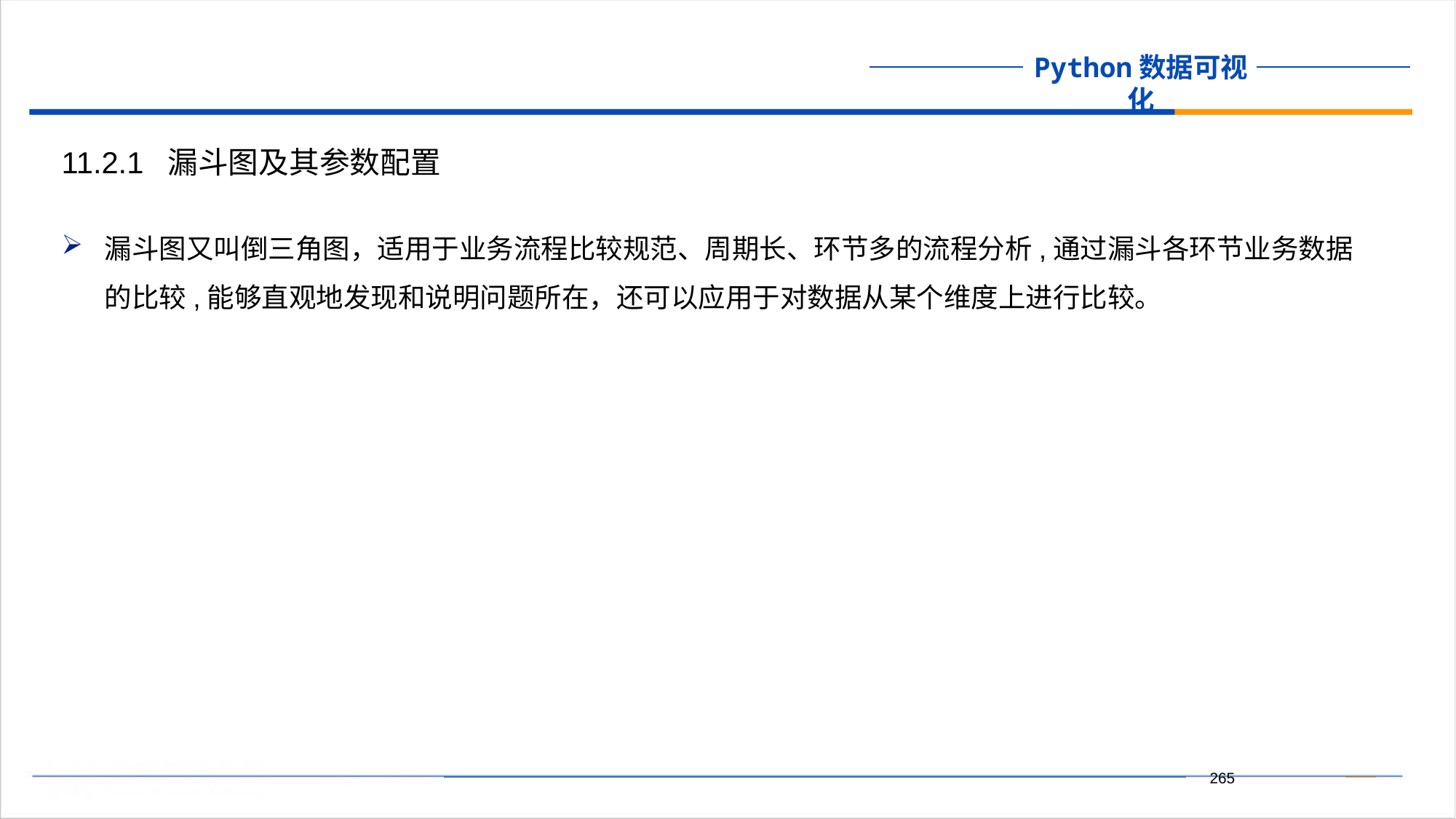

11.2.1  漏斗图及其参数配置
漏斗图又叫倒三角图，适用于业务流程比较规范、周期长、环节多的流程分析,通过漏斗各环节业务数据的比较,能够直观地发现和说明问题所在，还可以应用于对数据从某个维度上进行比较。